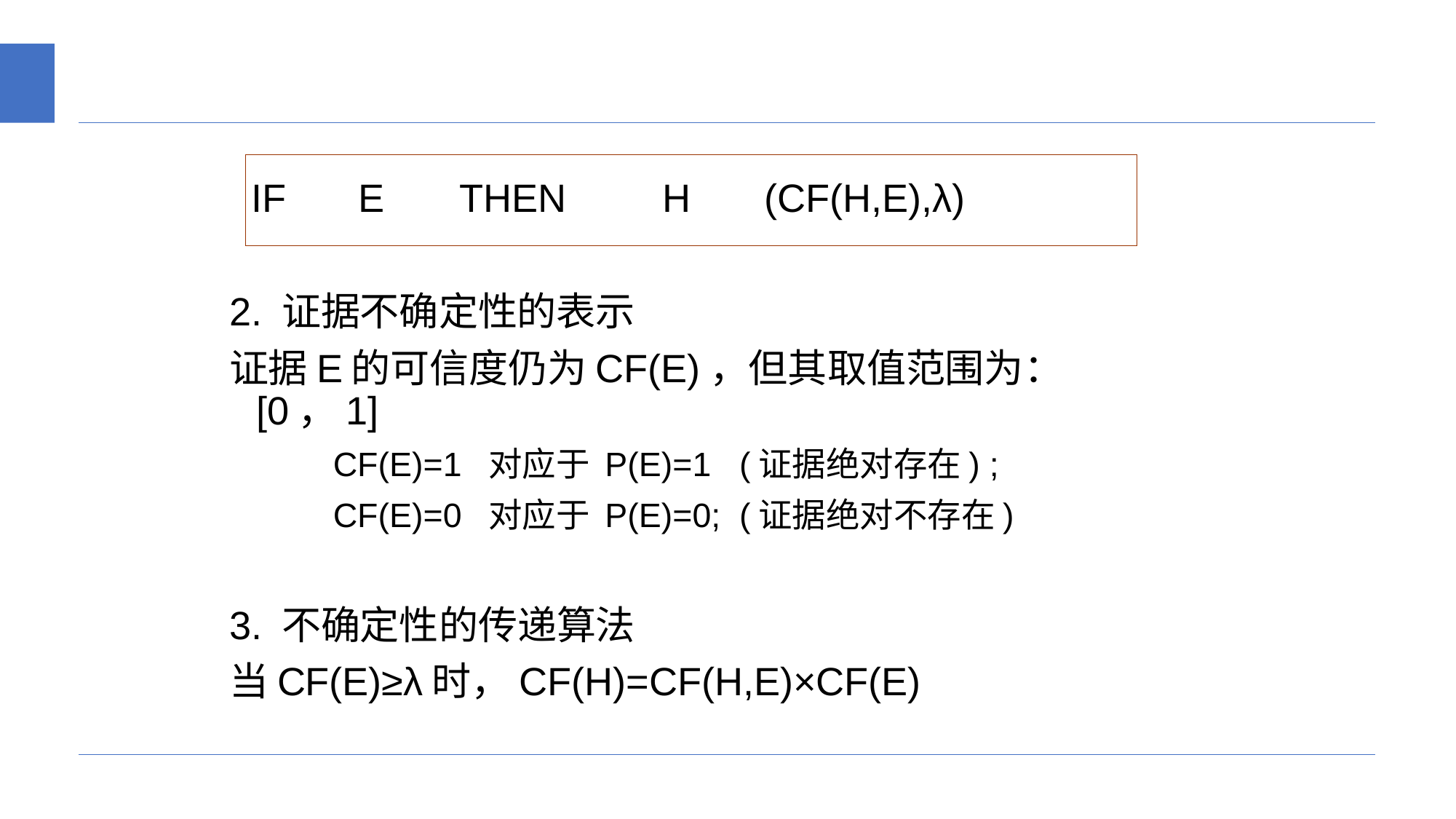

#

  IF		E	THEN		H	(CF(H,E),λ)

2. 证据不确定性的表示
证据E的可信度仍为CF(E)，但其取值范围为：[0，1]
           CF(E)=1  对应于 P(E)=1   (证据绝对存在) ;
           CF(E)=0  对应于 P(E)=0;  (证据绝对不存在)

3. 不确定性的传递算法
当CF(E)≥λ时，CF(H)=CF(H,E)×CF(E)